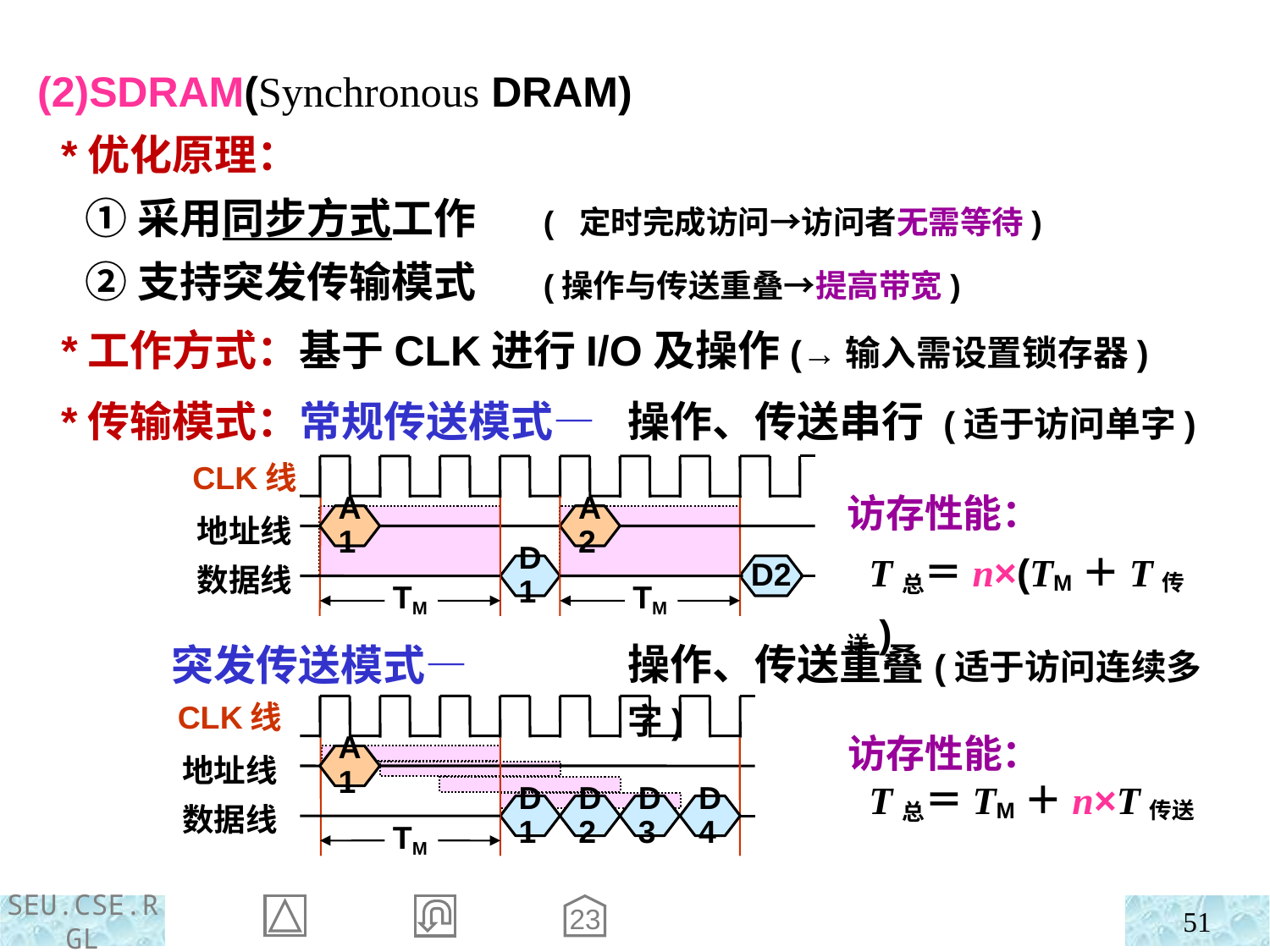

(2)SDRAM(Synchronous DRAM)
  *优化原理：
     ①采用同步方式工作      (  定时完成访问→访问者无需等待)
     ②支持突发传输模式      (操作与传送重叠→提高带宽)
  *工作方式：基于CLK进行I/O及操作(→输入需设置锁存器)
  *传输模式：常规传送模式—

             突发传送模式—
操作、传送串行 (适于访问单字)

CLK线
地址线
数据线

A1
A2

D1
D2

TM
TM

访存性能：
  T总＝n×(TM＋T传送)

操作、传送重叠(适于访问连续多字)

CLK线
地址线
数据线

A1

D3
D4
D1
D2

TM

访存性能：
  T总＝TM＋n×T传送

23

51